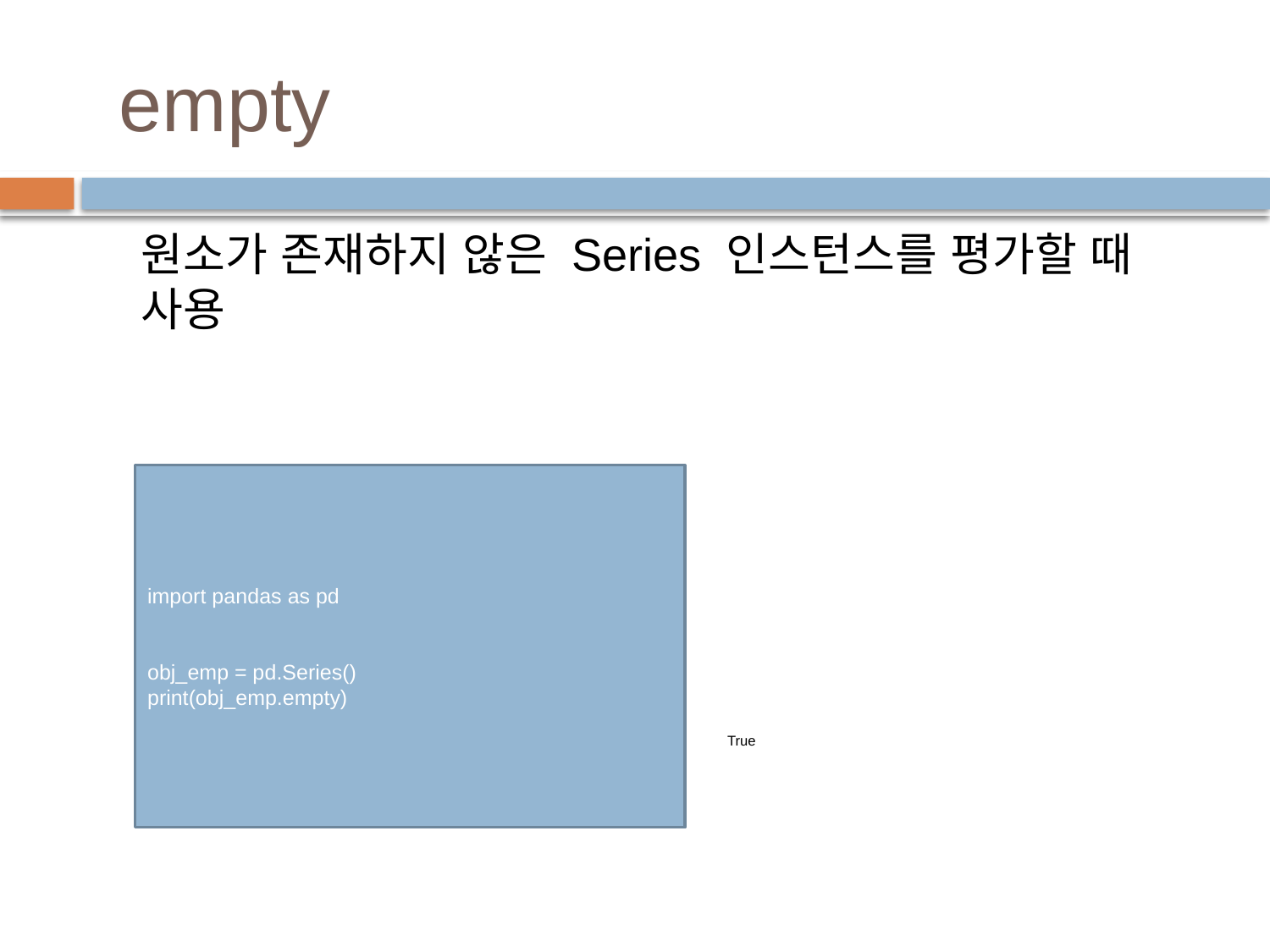

# empty
원소가 존재하지 않은 Series 인스턴스를 평가할 때 사용
import pandas as pd

obj_emp = pd.Series()
print(obj_emp.empty)
True